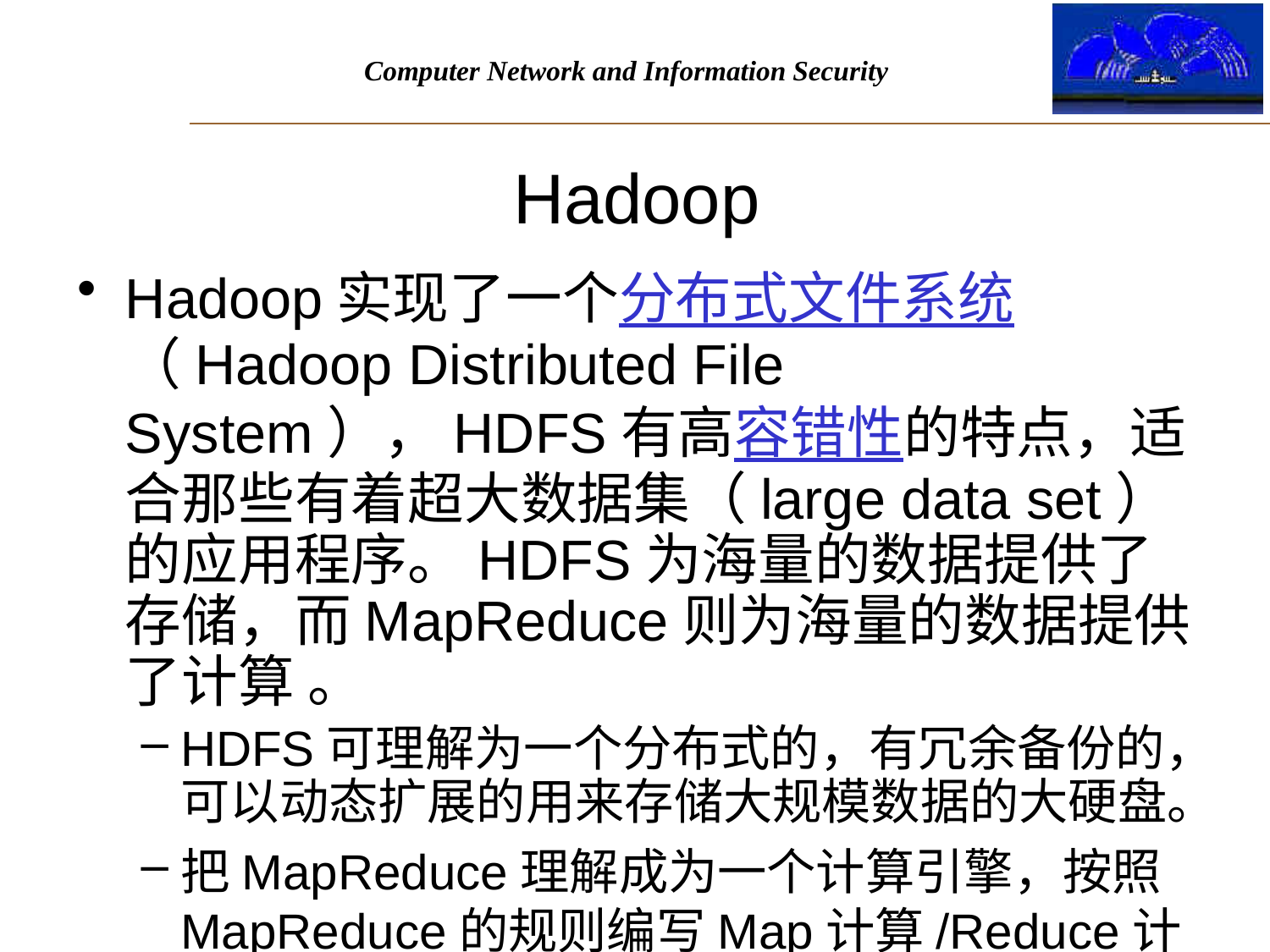

# Hadoop
Hadoop实现了一个分布式文件系统（Hadoop Distributed File System），HDFS有高容错性的特点，适合那些有着超大数据集（large data set）的应用程序。HDFS为海量的数据提供了存储，而MapReduce则为海量的数据提供了计算 。
HDFS可理解为一个分布式的，有冗余备份的，可以动态扩展的用来存储大规模数据的大硬盘。
把MapReduce理解成为一个计算引擎，按照MapReduce的规则编写Map计算/Reduce计算的程序，完成计算任务。